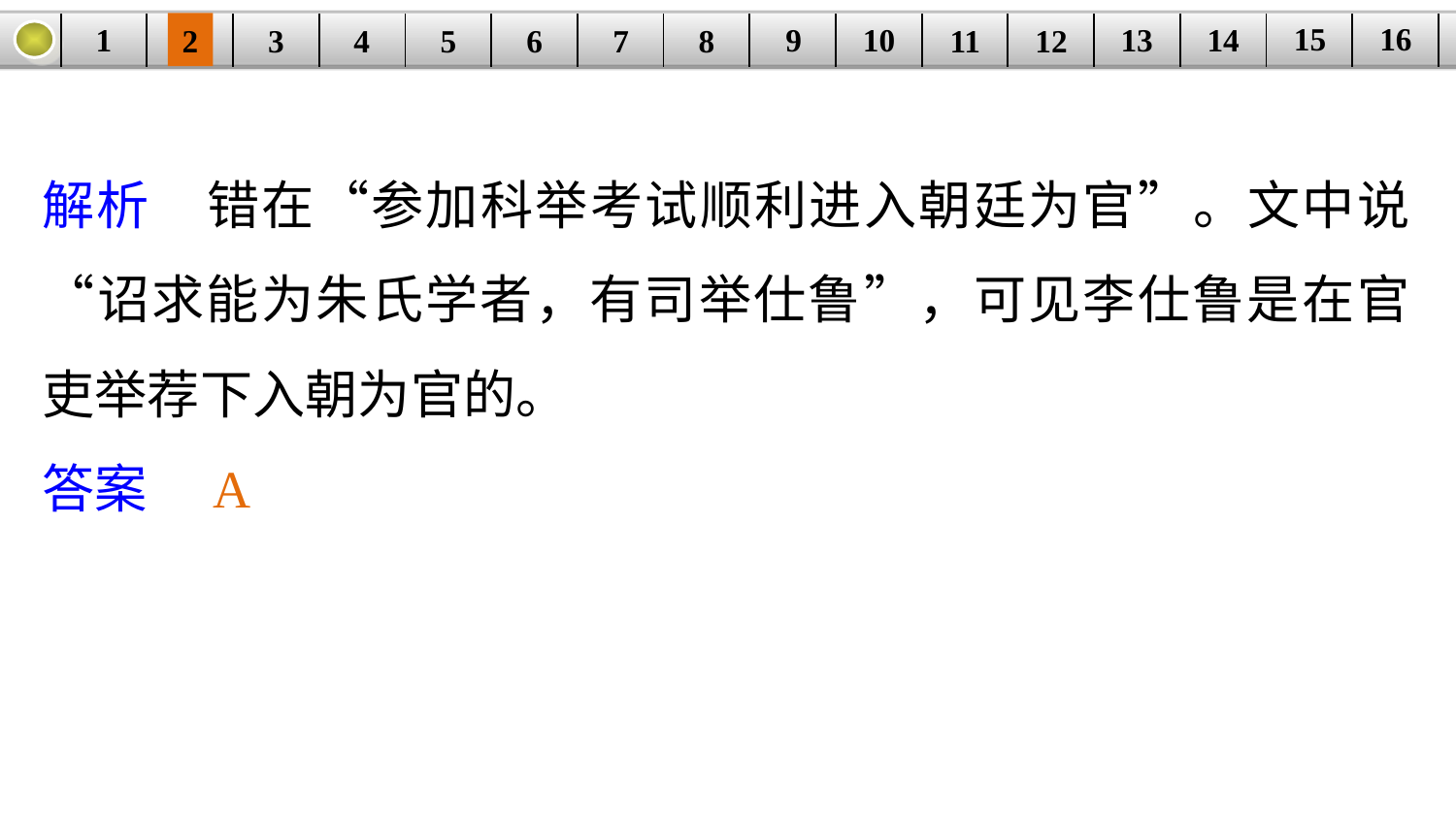

16

15
14
9
10
1
13
3
4
5
6
8
11
2
12
|  |  |  |  |  |  |  |  |  |  |  |  |  |  |  |  |
| --- | --- | --- | --- | --- | --- | --- | --- | --- | --- | --- | --- | --- | --- | --- | --- |
7

解析　错在“参加科举考试顺利进入朝廷为官”。文中说“诏求能为朱氏学者，有司举仕鲁”，可见李仕鲁是在官吏举荐下入朝为官的。
答案　A